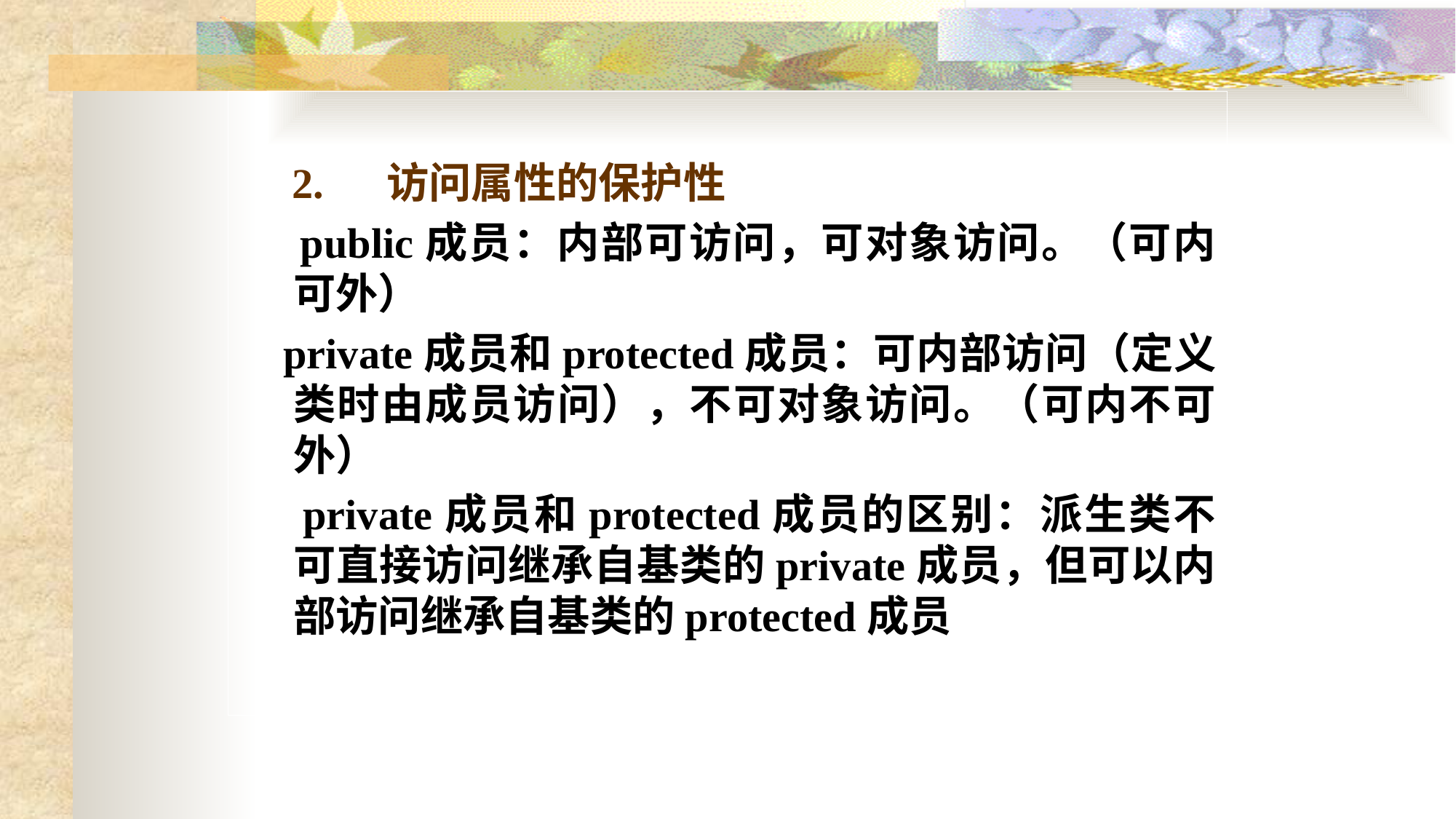

2.     访问属性的保护性
     public成员：内部可访问，可对象访问。（可内可外）
    private成员和protected成员：可内部访问（定义类时由成员访问），不可对象访问。（可内不可外）
     private成员和protected成员的区别：派生类不可直接访问继承自基类的private成员，但可以内部访问继承自基类的protected成员